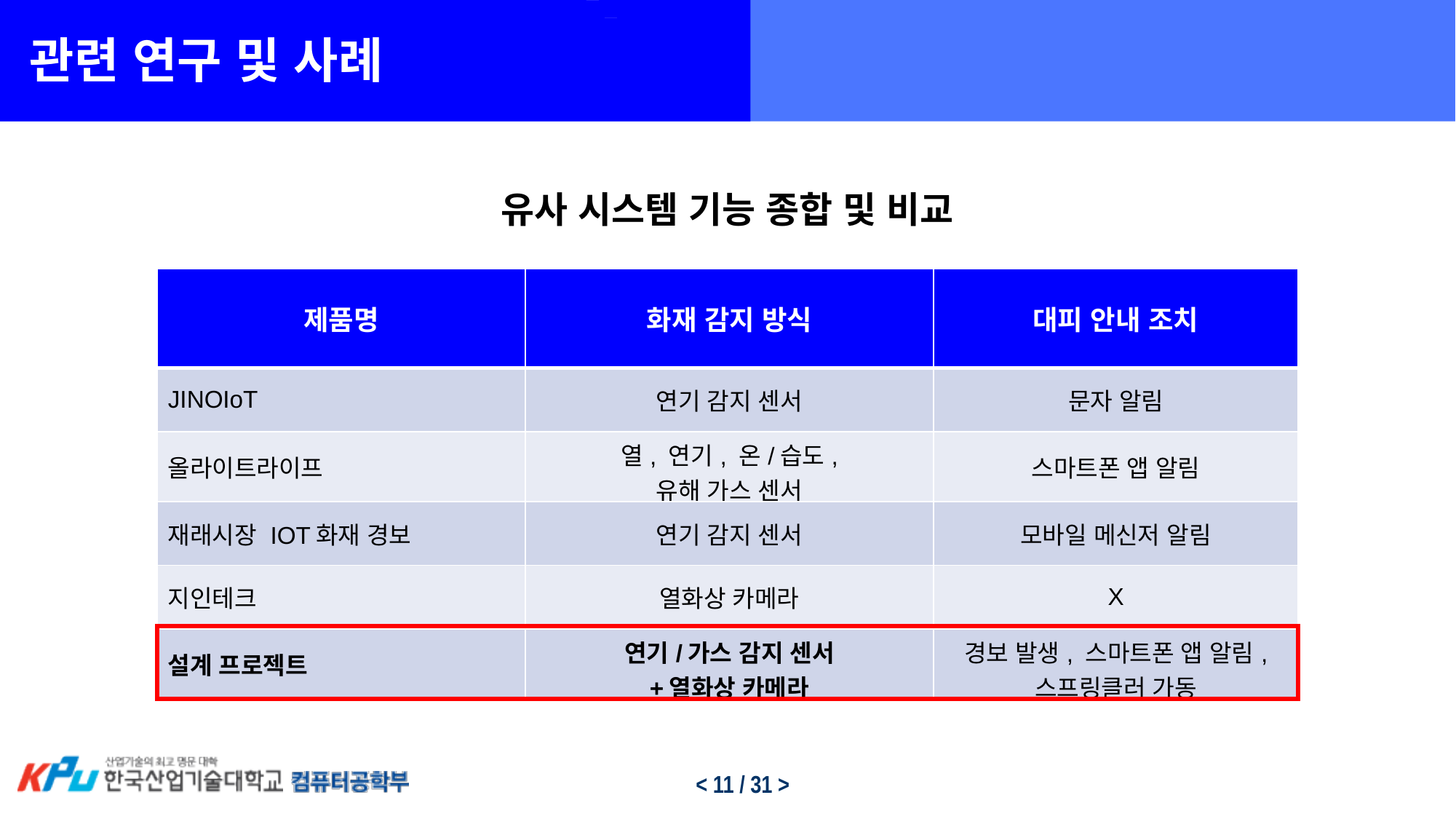

관련 연구 및 사례
유사 시스템 기능 종합 및 비교
| 제품명 | 화재 감지 방식 | 대피 안내 조치 |
| --- | --- | --- |
| JINOIoT | 연기 감지 센서 | 문자 알림 |
| 올라이트라이프 | 열, 연기, 온/습도, 유해 가스 센서 | 스마트폰 앱 알림 |
| 재래시장 IOT화재 경보 | 연기 감지 센서 | 모바일 메신저 알림 |
| 지인테크 | 열화상 카메라 | X |
| 설계 프로젝트 | 연기/가스 감지 센서 +열화상 카메라 | 경보 발생, 스마트폰 앱 알림, 스프링클러 가동 |